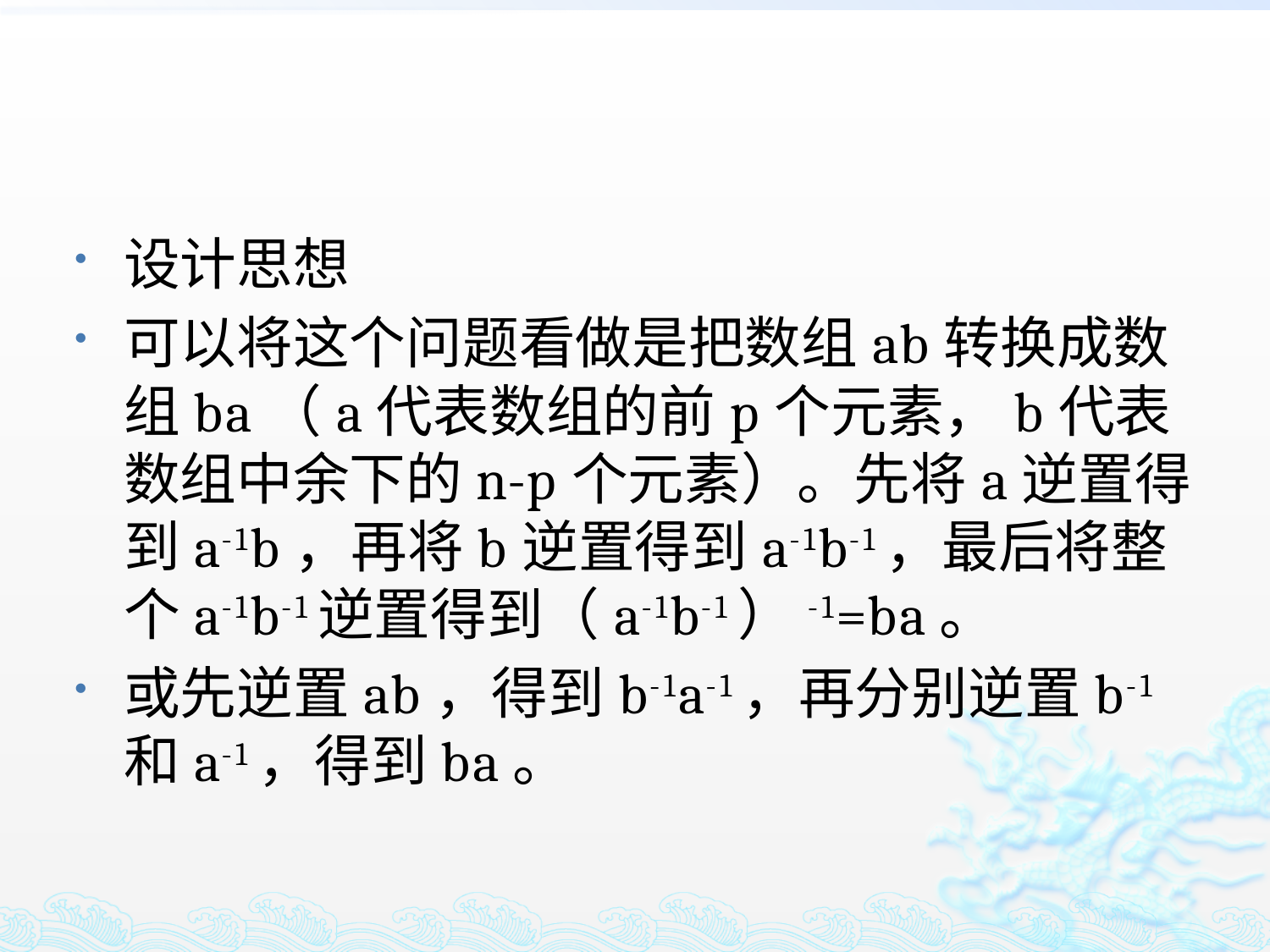

#
设计思想
可以将这个问题看做是把数组ab转换成数组ba（a代表数组的前p个元素，b代表数组中余下的n-p个元素）。先将a逆置得到a-1b，再将b逆置得到a-1b-1，最后将整个a-1b-1逆置得到（a-1b-1）-1=ba。
或先逆置ab，得到b-1a-1，再分别逆置b-1和a-1，得到ba。